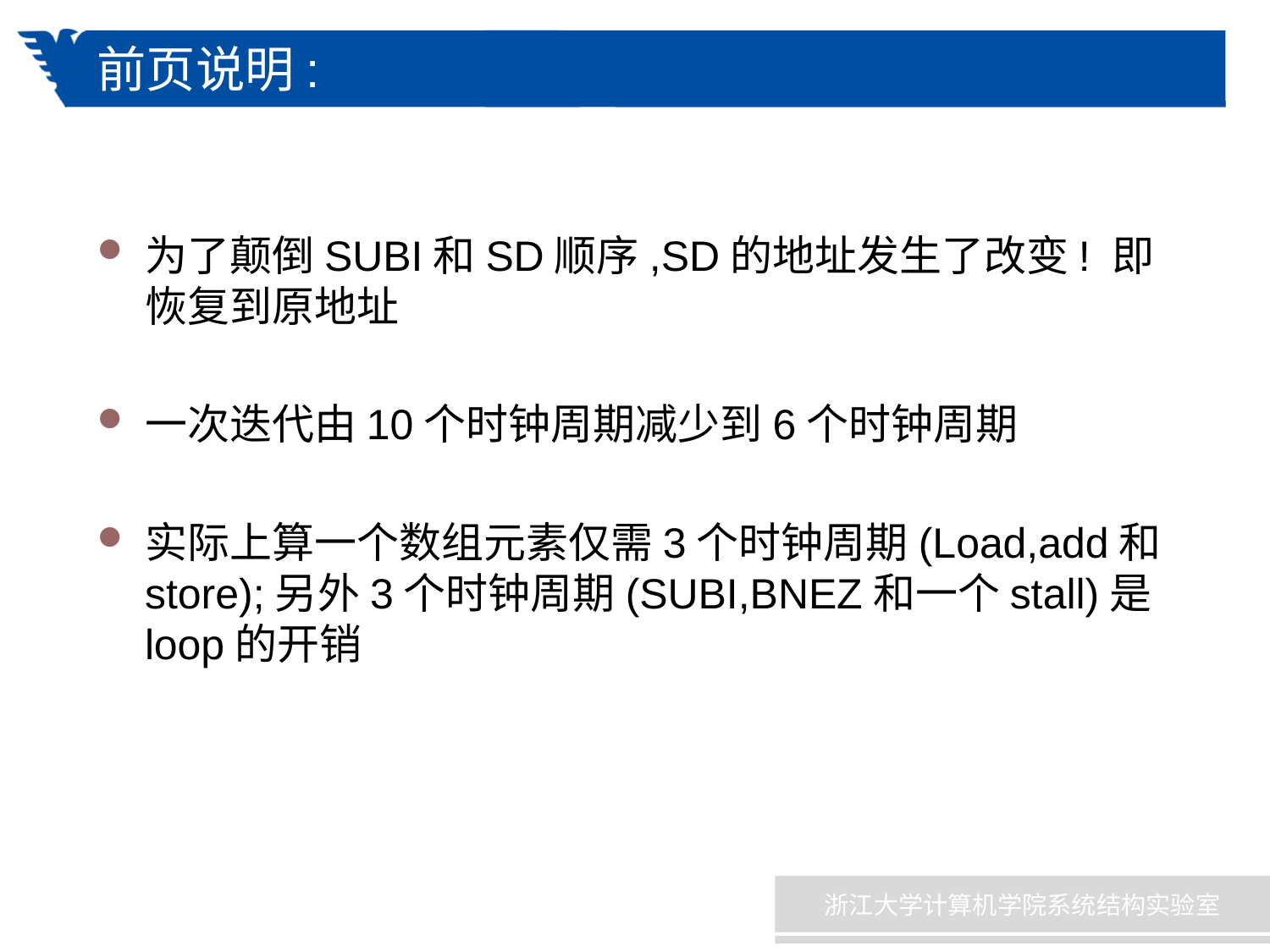

# 前页说明:
为了颠倒SUBI和SD顺序,SD的地址发生了改变! 即恢复到原地址

一次迭代由10个时钟周期减少到6个时钟周期

实际上算一个数组元素仅需3个时钟周期(Load,add和store);另外3个时钟周期(SUBI,BNEZ和一个stall)是loop的开销